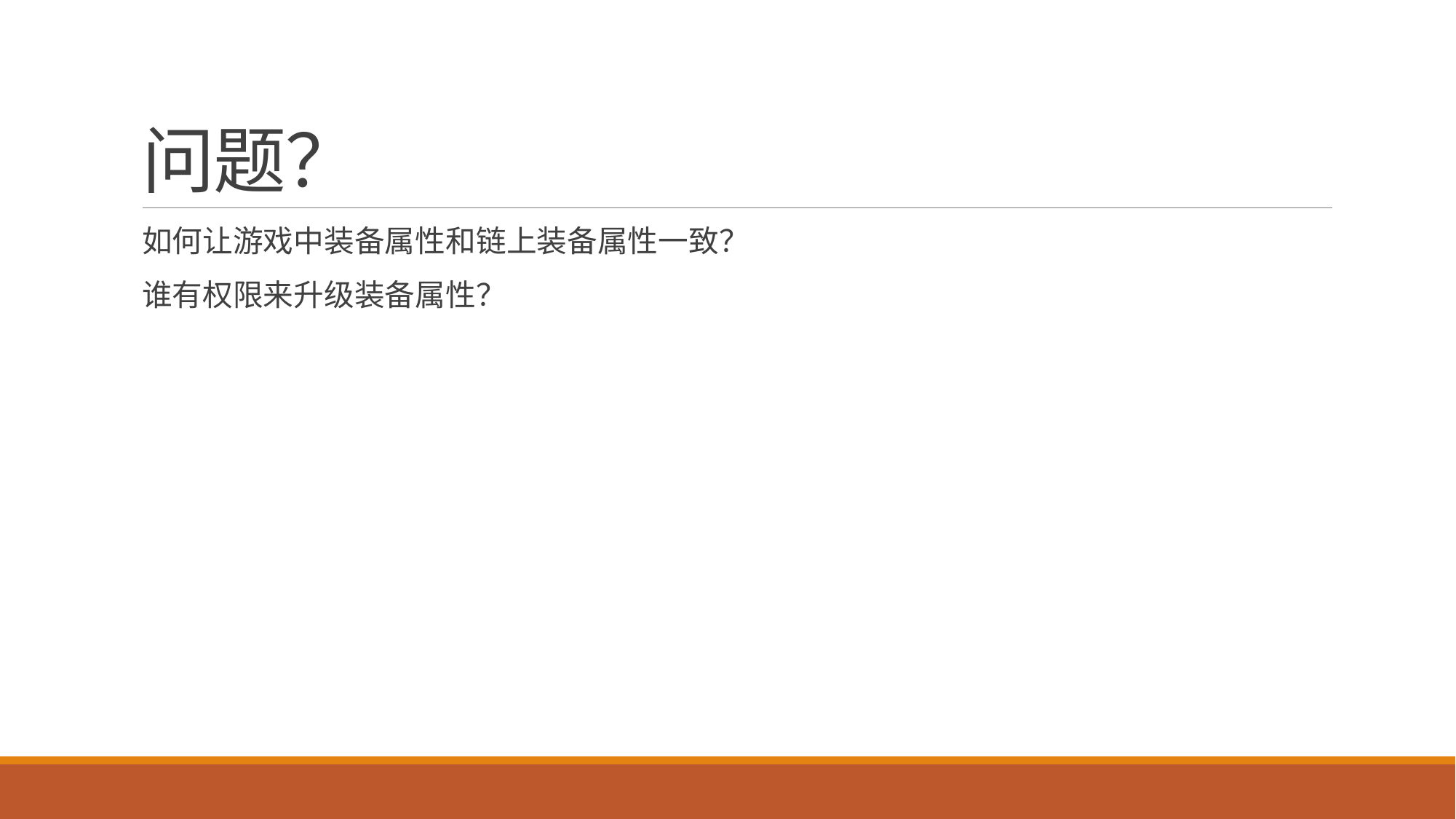

# 问题？
如何让游戏中装备属性和链上装备属性一致？
谁有权限来升级装备属性？